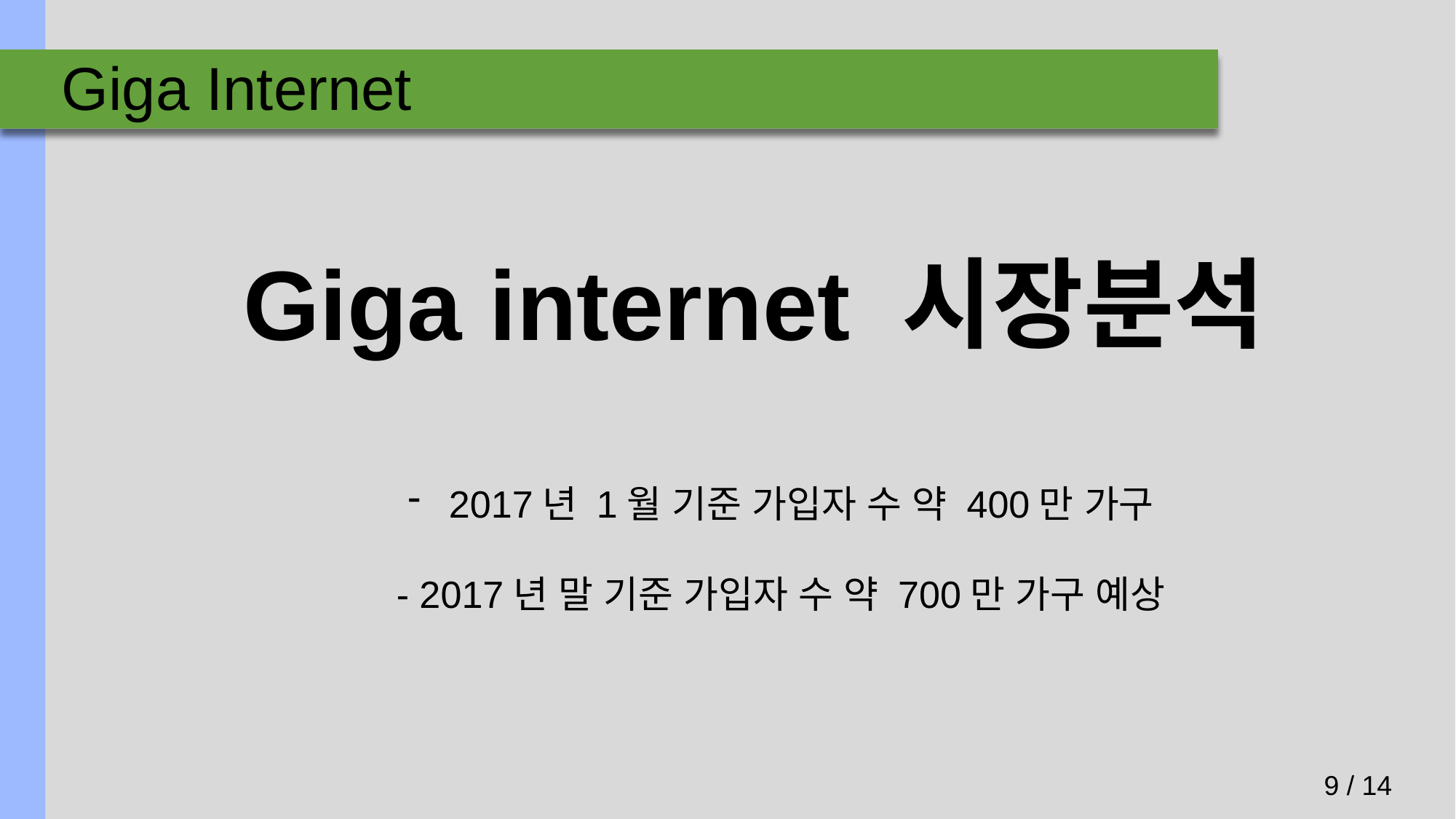

# Giga Internet
Giga internet 시장분석
2017년 1월 기준 가입자 수 약 400만 가구

- 2017년 말 기준 가입자 수 약 700만 가구 예상
9 / 14